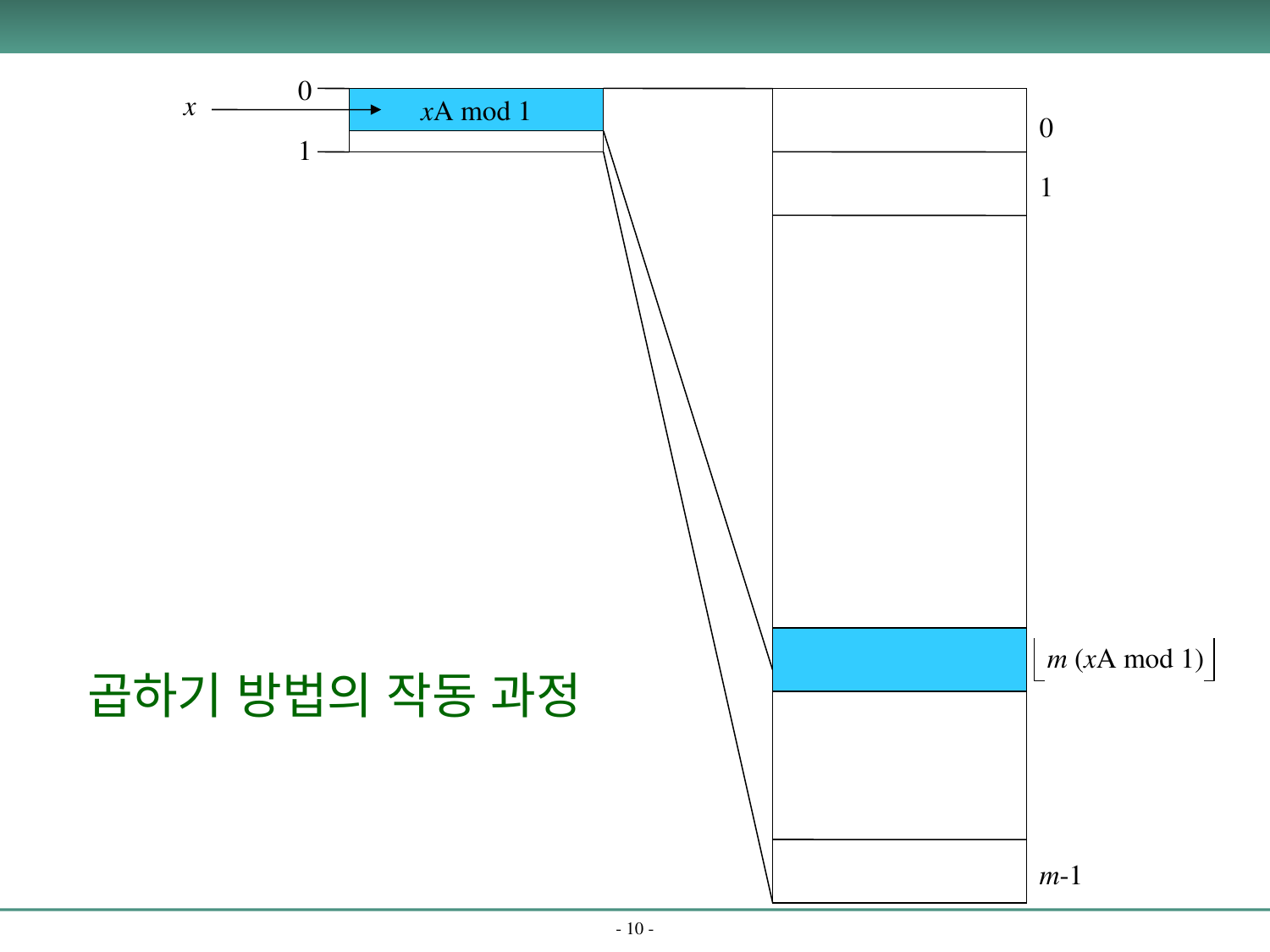

0
x

xA mod 1

0

1

1

m (xA mod 1)

곱하기 방법의 작동 과정

m-1